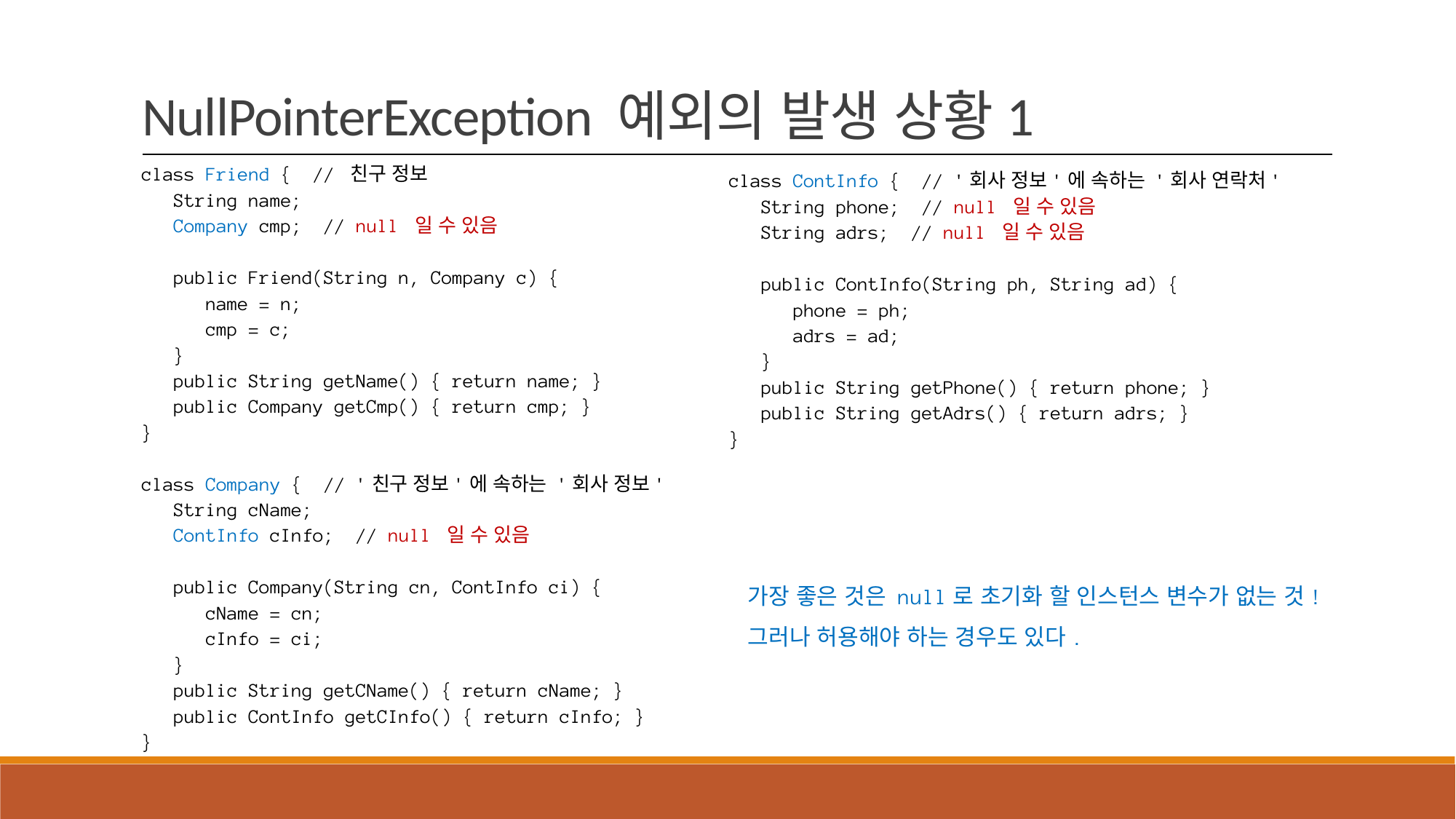

NullPointerException 예외의 발생 상황1
class Friend {  // 친구 정보
   String name;
   Company cmp;  // null 일 수 있음

   public Friend(String n, Company c) {
      name = n;
      cmp = c;
   }
   public String getName() { return name; }
   public Company getCmp() { return cmp; }
}

class Company {  // '친구 정보'에 속하는 '회사 정보'
   String cName;
   ContInfo cInfo;  // null 일 수 있음

   public Company(String cn, ContInfo ci) {
      cName = cn;
      cInfo = ci;
   }
   public String getCName() { return cName; }
   public ContInfo getCInfo() { return cInfo; }
}
class ContInfo {  // '회사 정보'에 속하는 '회사 연락처'
   String phone;  // null 일 수 있음
   String adrs;  // null 일 수 있음

   public ContInfo(String ph, String ad) {
      phone = ph;
      adrs = ad;
   }
   public String getPhone() { return phone; }
   public String getAdrs() { return adrs; }
}
가장 좋은 것은 null로 초기화 할 인스턴스 변수가 없는 것!
그러나 허용해야 하는 경우도 있다.